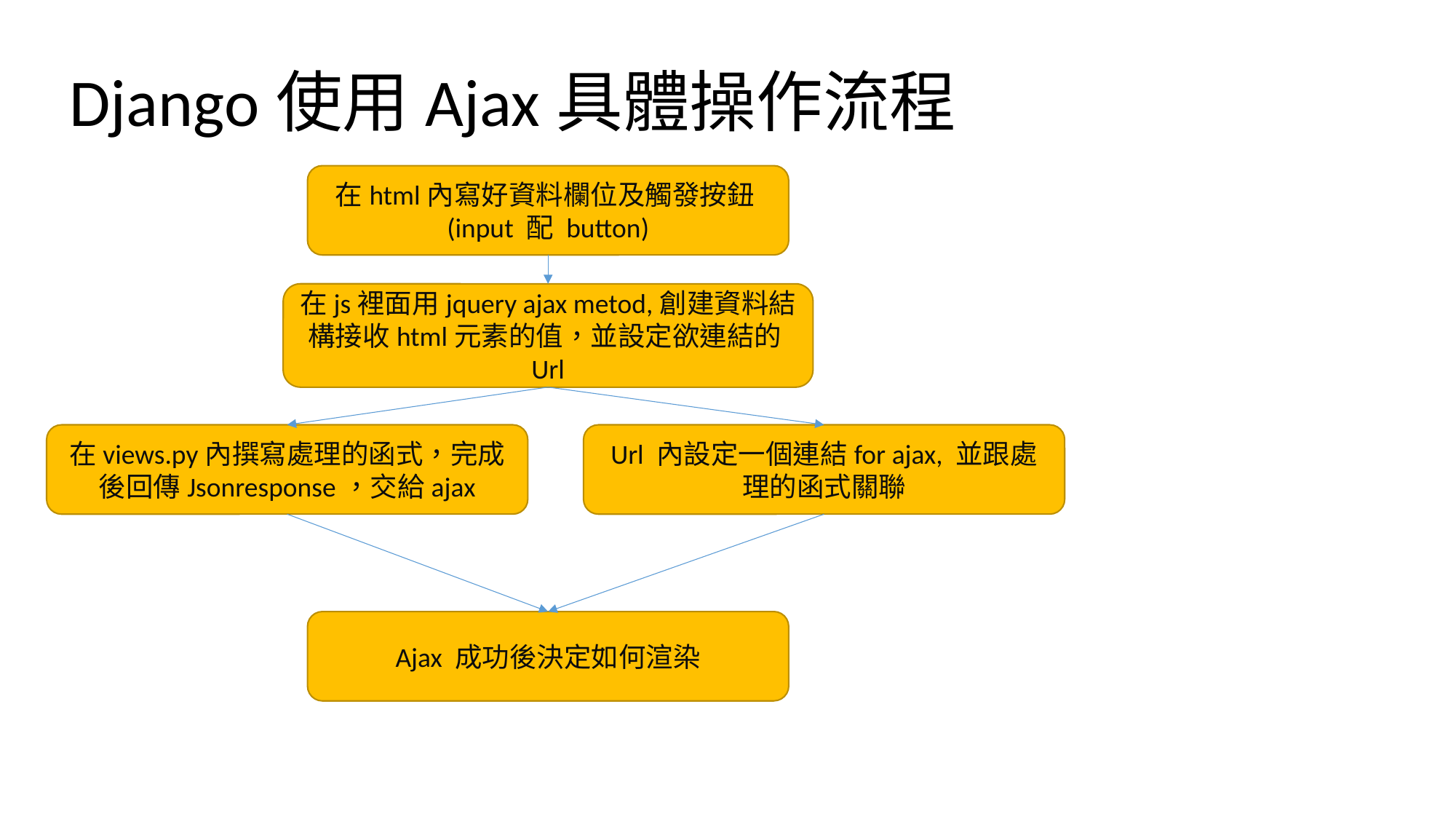

# Django使用Ajax具體操作流程
在html內寫好資料欄位及觸發按鈕(input 配 button)
在js裡面用jquery ajax metod,創建資料結構接收html元素的值，並設定欲連結的Url
在views.py內撰寫處理的函式，完成後回傳Jsonresponse，交給ajax
Url 內設定一個連結for ajax, 並跟處理的函式關聯
Ajax 成功後決定如何渲染